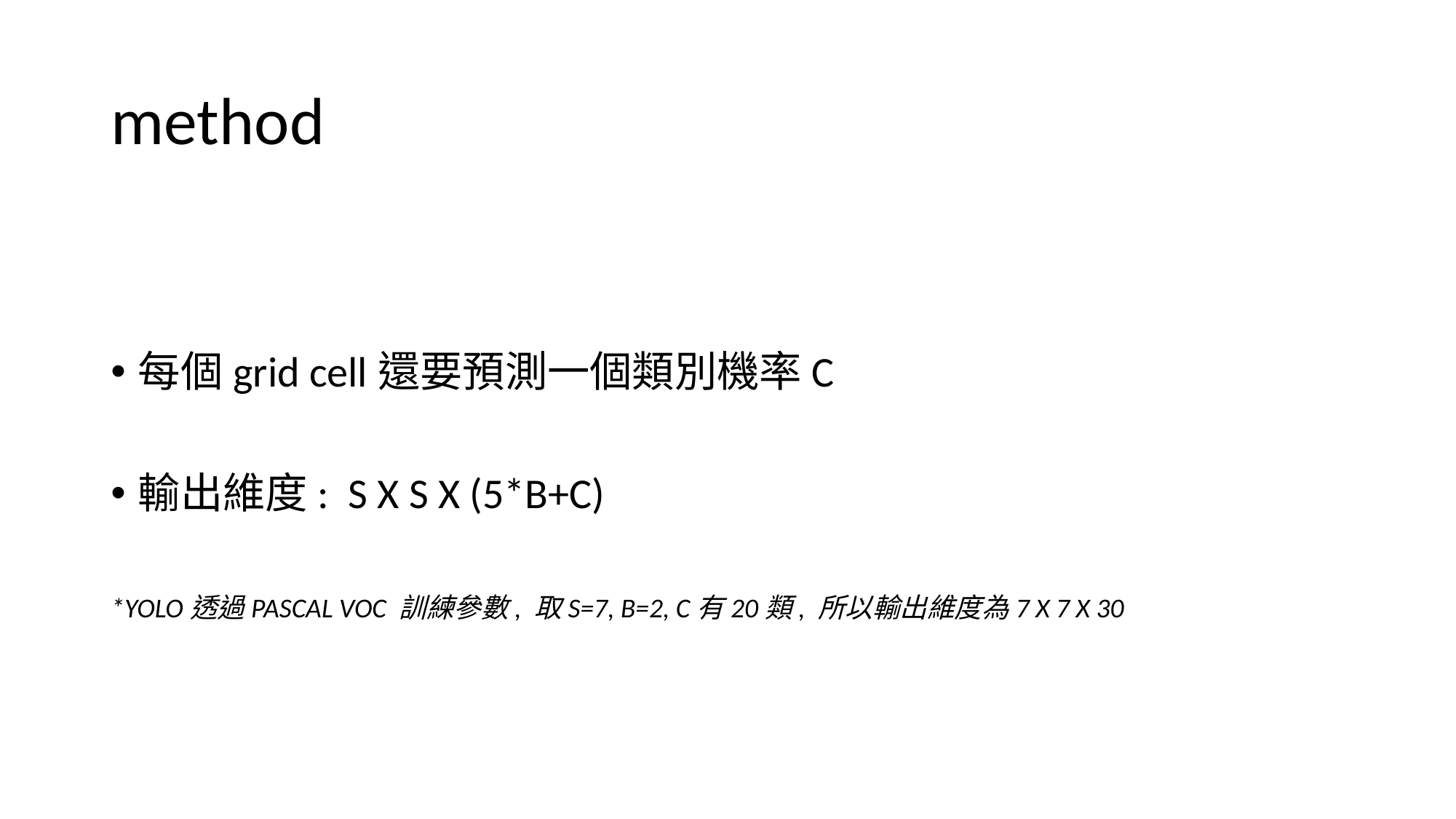

# method

每個grid cell還要預測一個類別機率C

輸出維度:  S X S X (5*B+C)

*YOLO透過PASCAL VOC 訓練參數, 取S=7, B=2, C有20類, 所以輸出維度為7 X 7 X 30